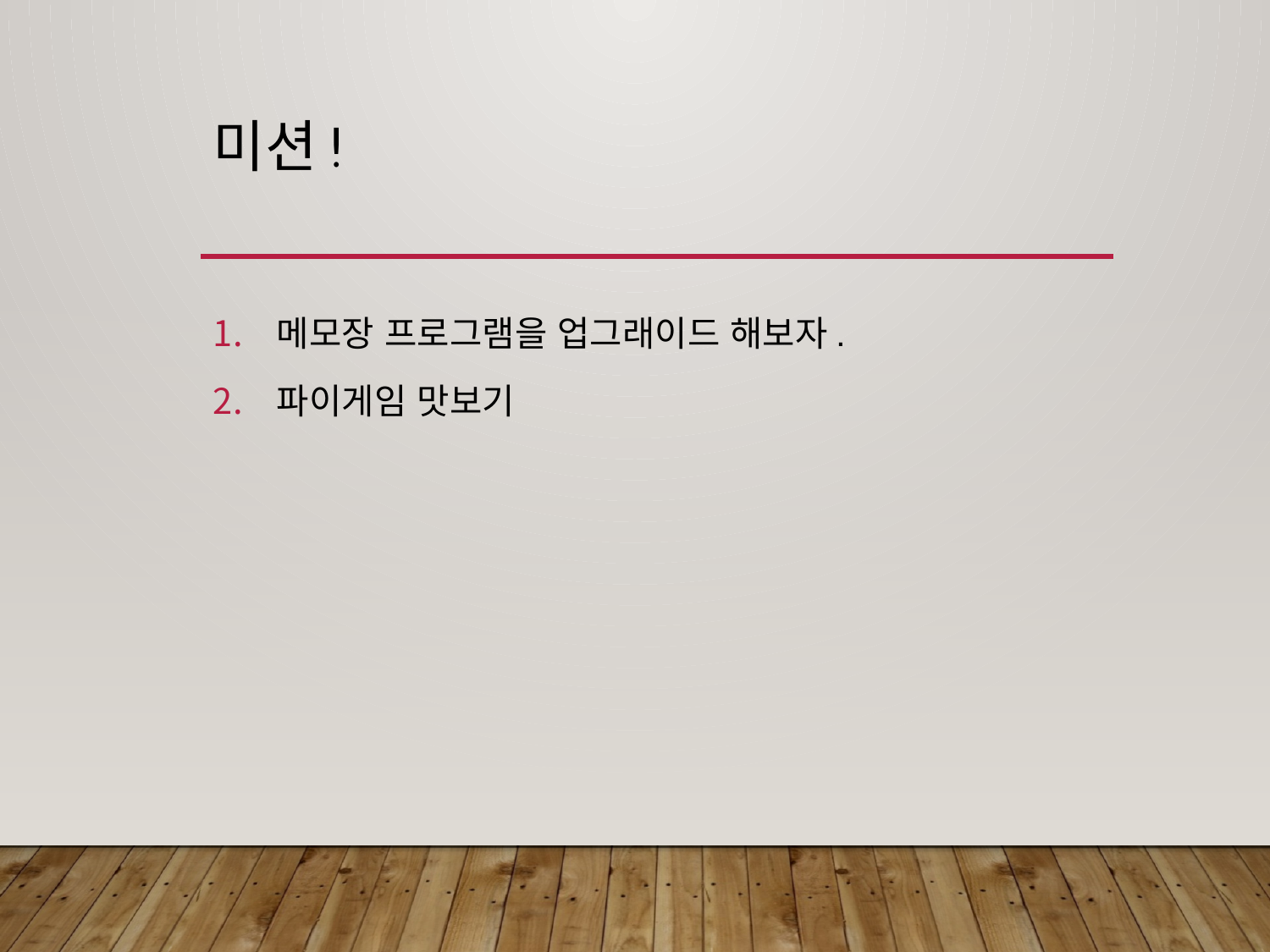

# 미션!
메모장 프로그램을 업그래이드 해보자.
파이게임 맛보기